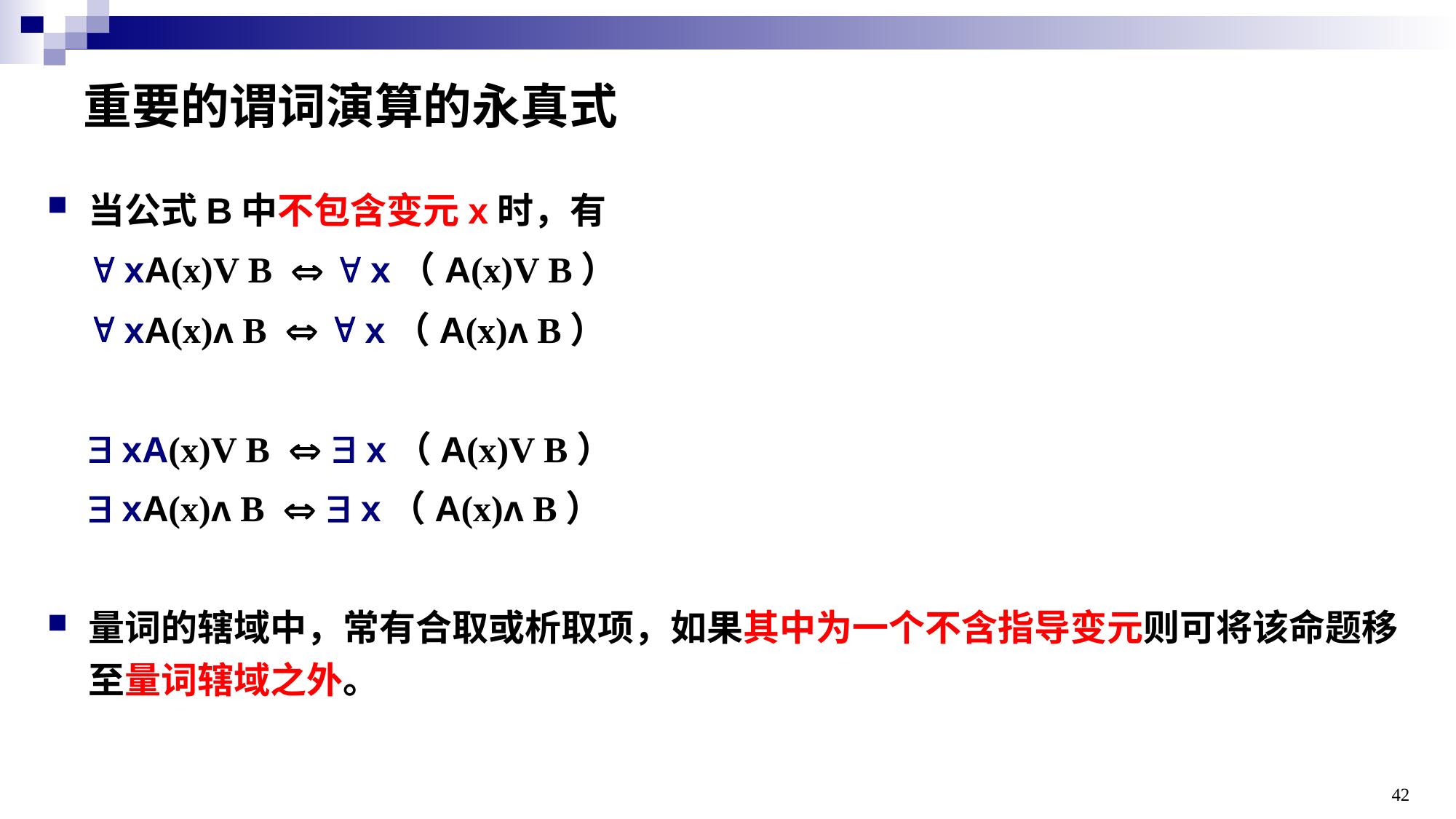

# 重要的谓词演算的永真式
当公式B中不包含变元x时，有
    ∀ xA(x)V B  ⇔ ∀ x（A(x)V B）
    ∀ xA(x)ʌ B  ⇔ ∀ x（A(x)ʌ B）

    ∃ xA(x)V B  ⇔ ∃ x（A(x)V B）
    ∃ xA(x)ʌ B  ⇔ ∃ x（A(x)ʌ B）

量词的辖域中，常有合取或析取项，如果其中为一个不含指导变元则可将该命题移至量词辖域之外。
42